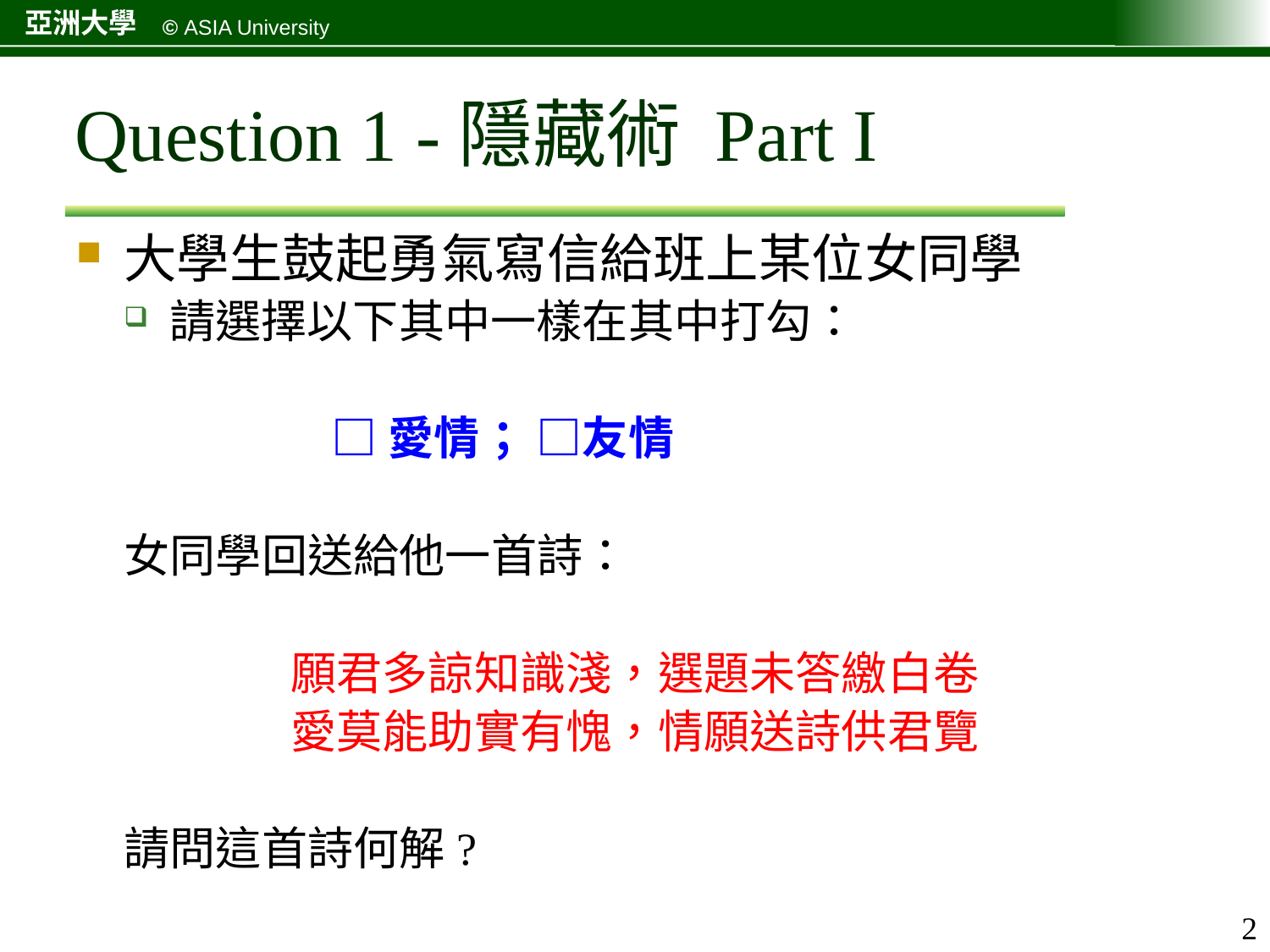

# Question 1 -隱藏術 Part I
大學生鼓起勇氣寫信給班上某位女同學
請選擇以下其中一樣在其中打勾：

                    □愛情； □友情

女同學回送給他一首詩：

               願君多諒知識淺，選題未答繳白卷
               愛莫能助實有愧，情願送詩供君覽

請問這首詩何解?
2